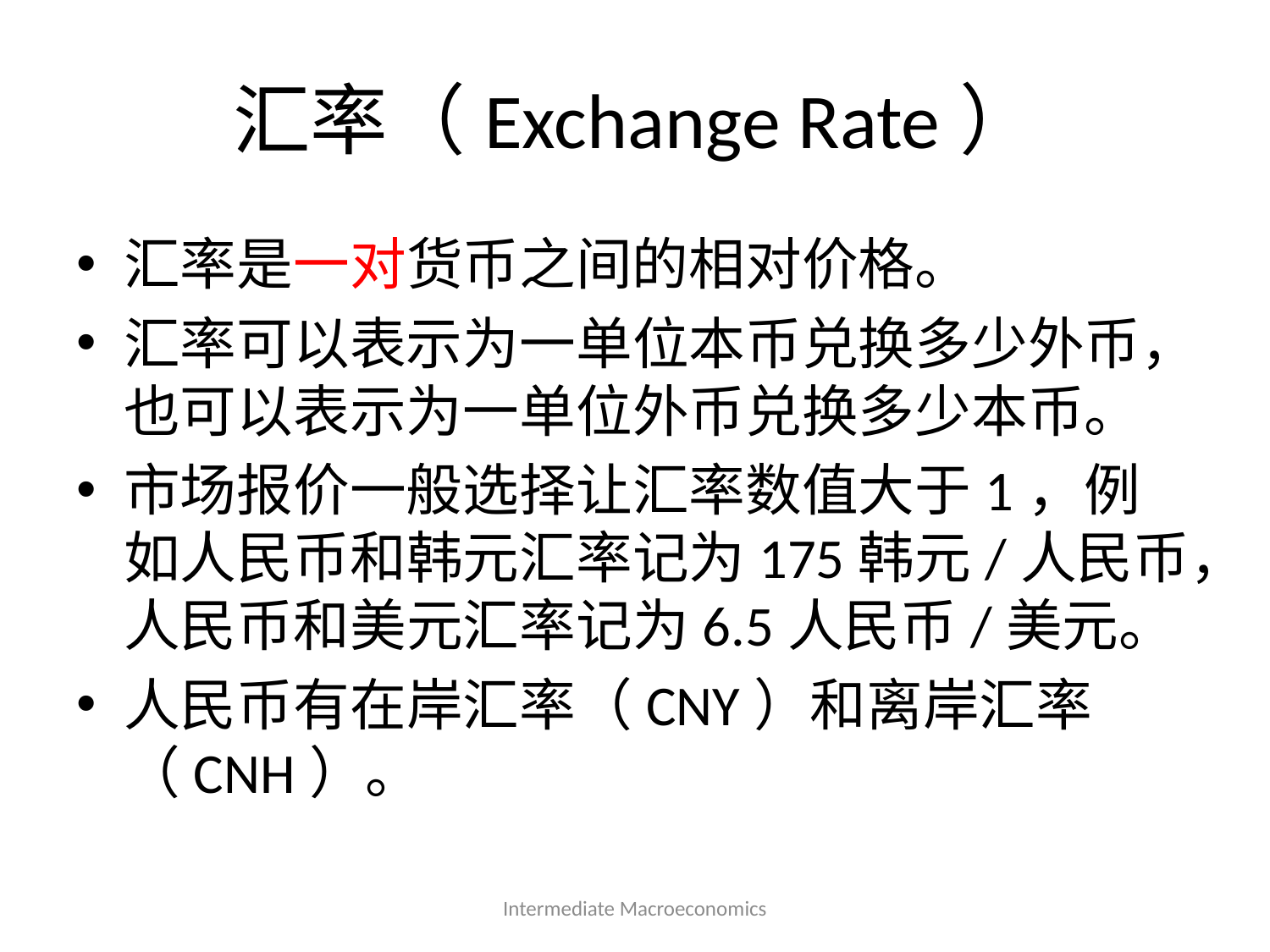

# 汇率（Exchange Rate）
汇率是一对货币之间的相对价格。
汇率可以表示为一单位本币兑换多少外币，也可以表示为一单位外币兑换多少本币。
市场报价一般选择让汇率数值大于1，例如人民币和韩元汇率记为175韩元/人民币，人民币和美元汇率记为6.5人民币/美元。
人民币有在岸汇率（CNY）和离岸汇率（CNH）。
Intermediate Macroeconomics